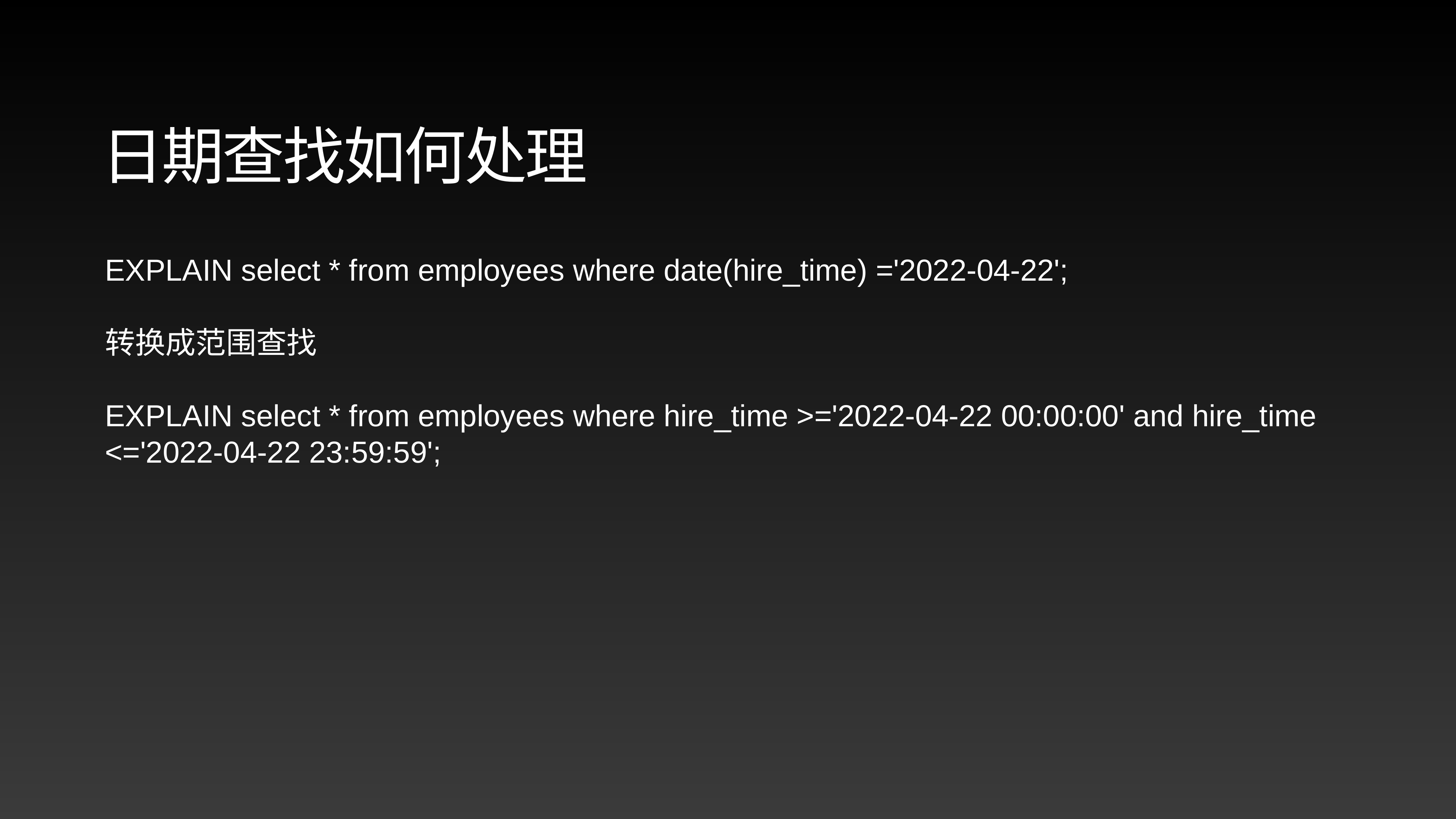

日期查找如何处理
EXPLAIN select * from employees where date(hire_time) ='2022-04-22';

转换成范围查找

EXPLAIN select * from employees where hire_time >='2022-04-22 00:00:00' and hire_time <='2022-04-22 23:59:59';